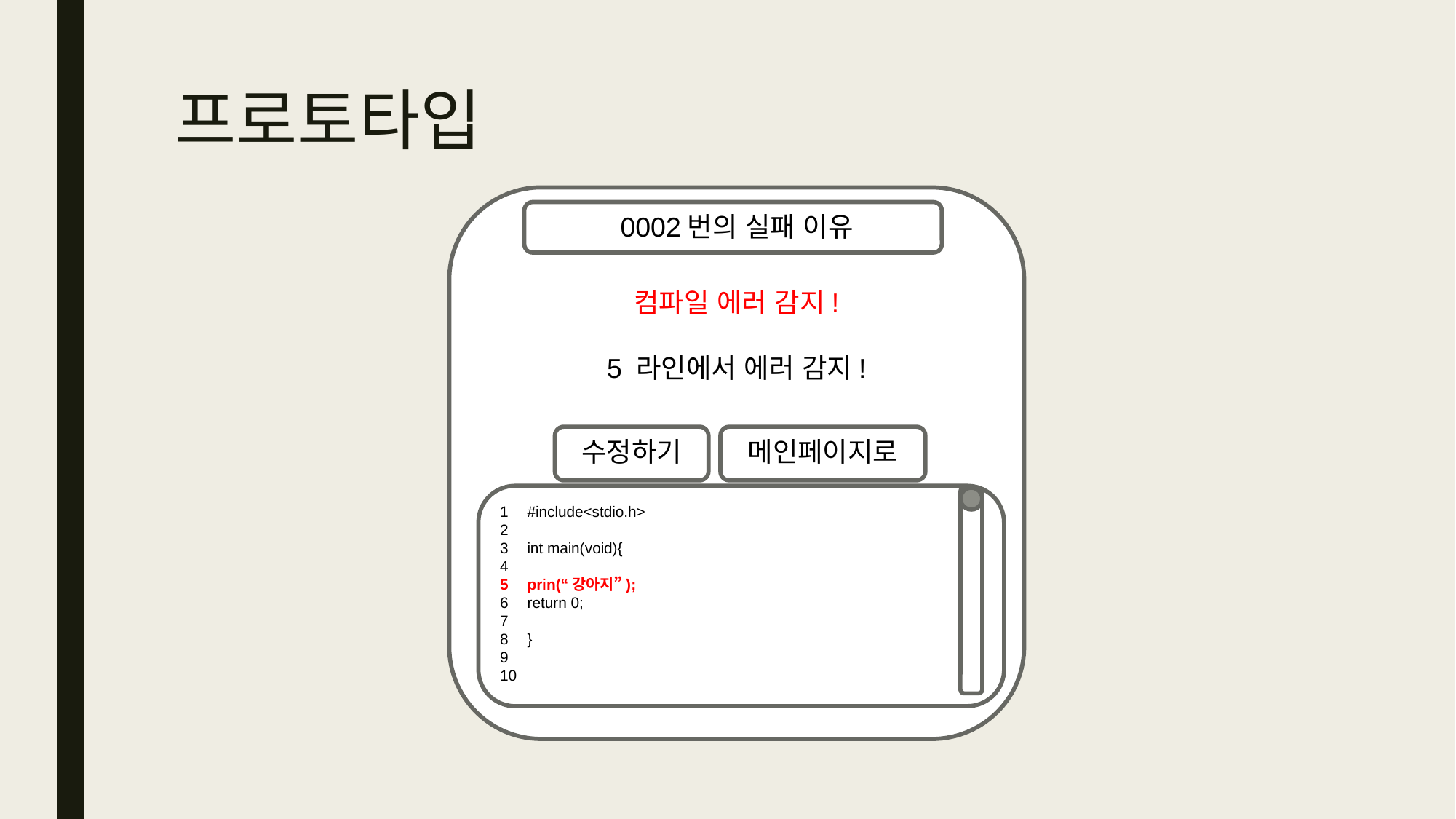

# 프로토타입

컴파일 에러 감지!

5 라인에서 에러 감지!

 0002번의 실패 이유
수정하기

메인페이지로

#include<stdio.h>
2
int main(void){
4
prin(“강아지”);
return 0;
7
}
9
10